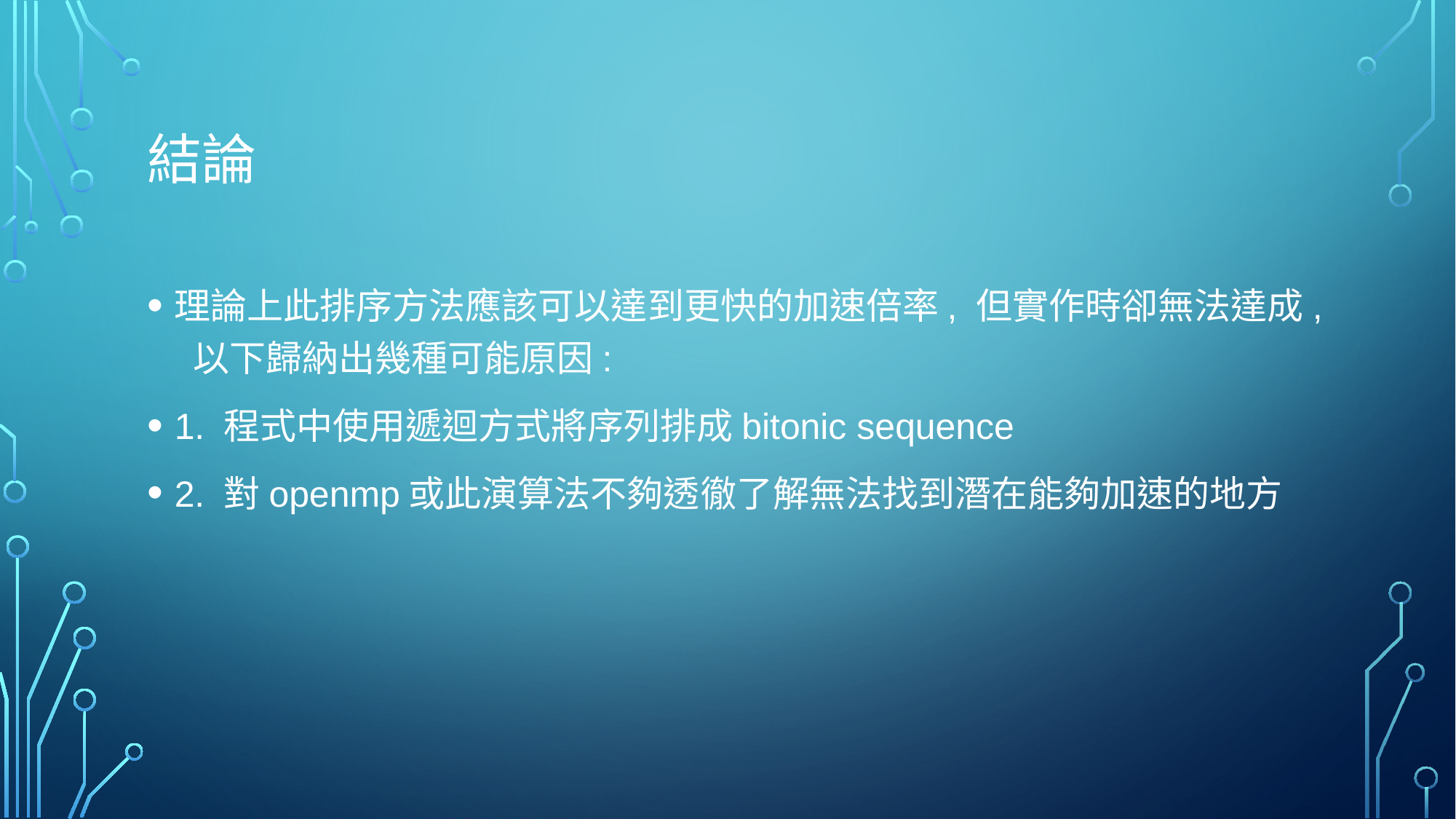

# 結論
理論上此排序方法應該可以達到更快的加速倍率, 但實作時卻無法達成, 以下歸納出幾種可能原因:
1. 程式中使用遞迴方式將序列排成bitonic sequence
2. 對openmp或此演算法不夠透徹了解無法找到潛在能夠加速的地方